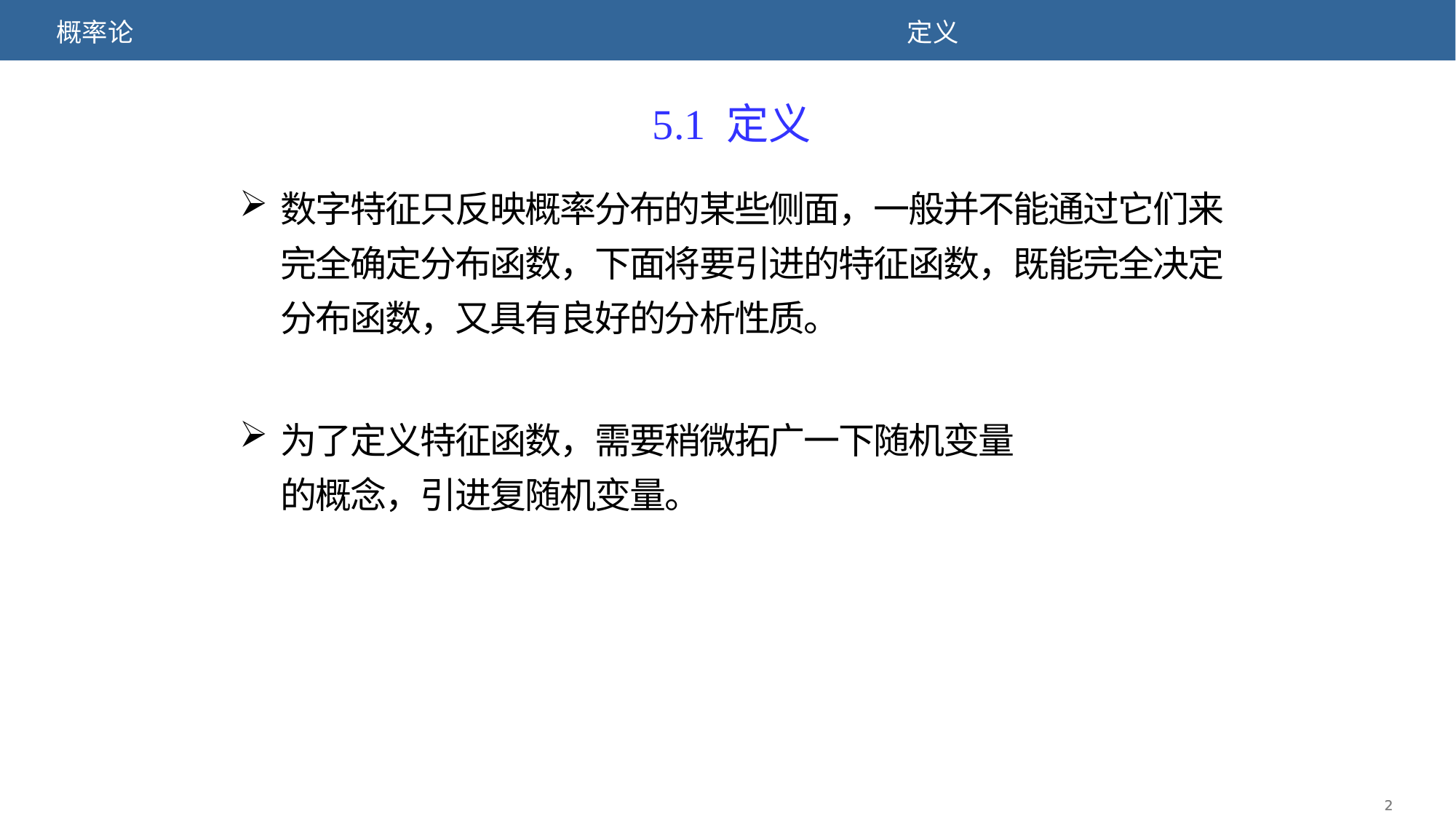

5.1 定义
数字特征只反映概率分布的某些侧面，一般并不能通过它们来完全确定分布函数，下面将要引进的特征函数，既能完全决定分布函数，又具有良好的分析性质。
为了定义特征函数，需要稍微拓广一下随机变量的概念，引进复随机变量。